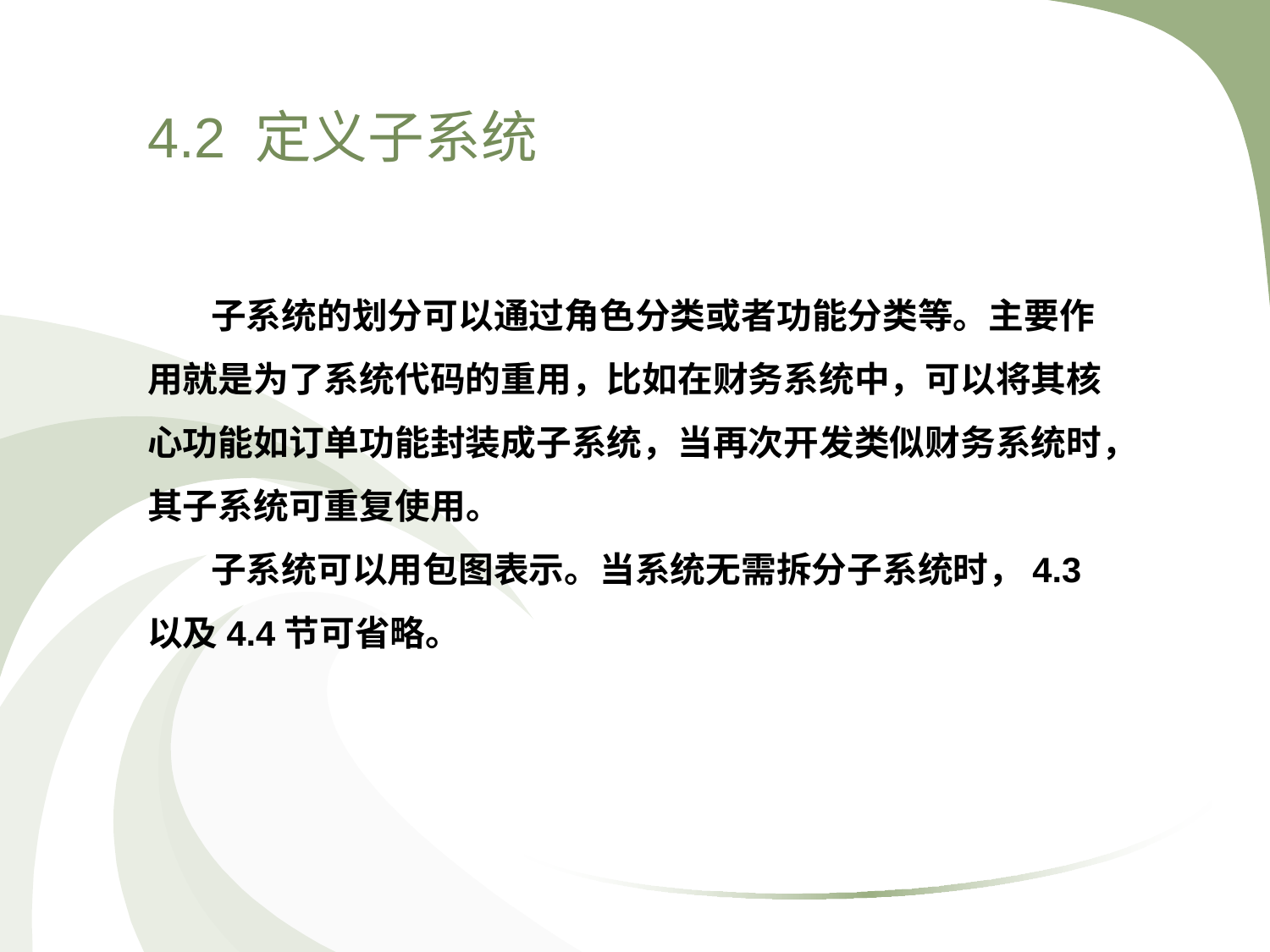

4.2 定义子系统
子系统的划分可以通过角色分类或者功能分类等。主要作用就是为了系统代码的重用，比如在财务系统中，可以将其核心功能如订单功能封装成子系统，当再次开发类似财务系统时，其子系统可重复使用。
子系统可以用包图表示。当系统无需拆分子系统时，4.3以及4.4节可省略。